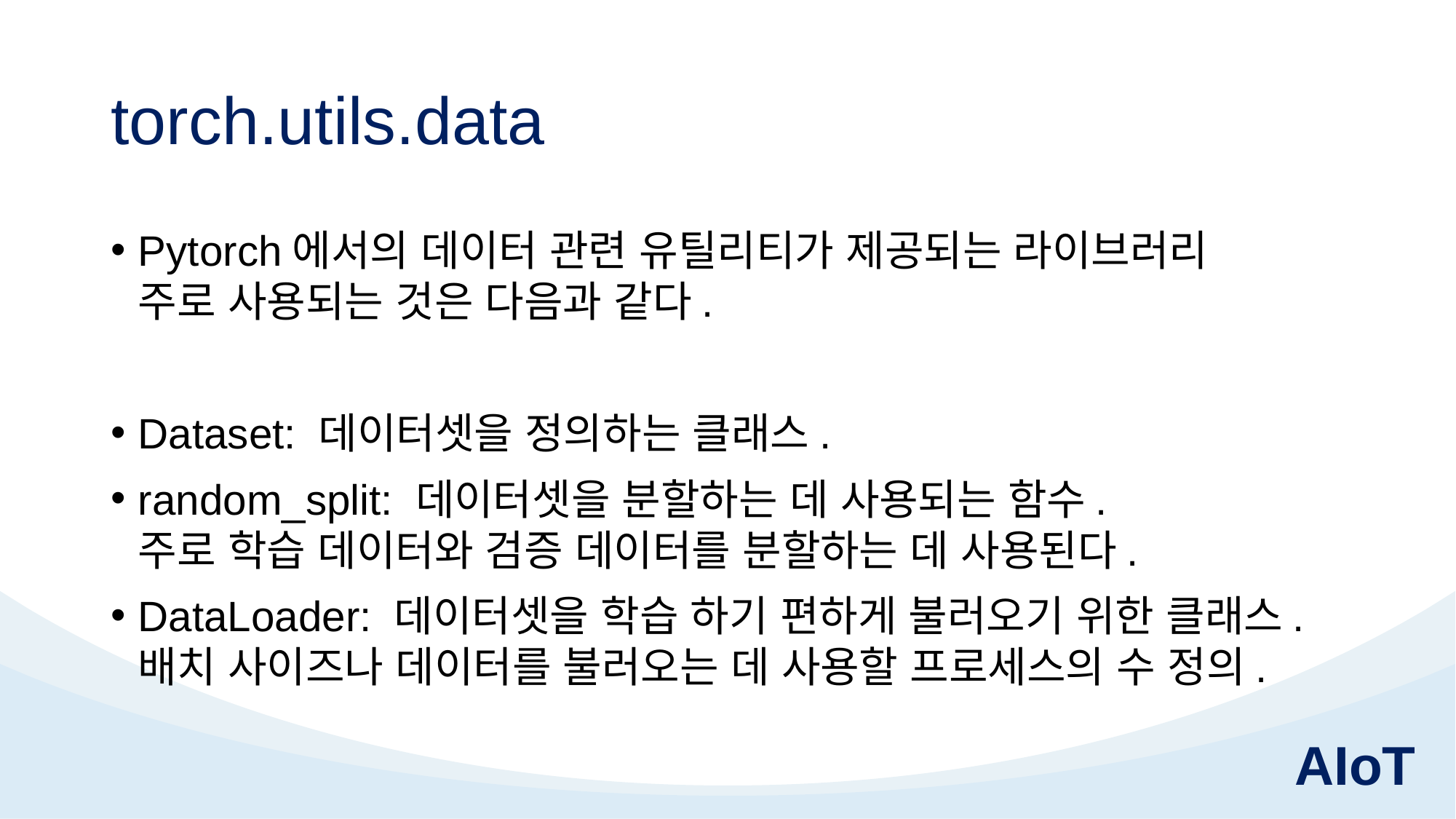

# torch.utils.data
Pytorch에서의 데이터 관련 유틸리티가 제공되는 라이브러리
주로 사용되는 것은 다음과 같다.

Dataset: 데이터셋을 정의하는 클래스.
random_split: 데이터셋을 분할하는 데 사용되는 함수.
주로 학습 데이터와 검증 데이터를 분할하는 데 사용된다.
DataLoader: 데이터셋을 학습 하기 편하게 불러오기 위한 클래스.
배치 사이즈나 데이터를 불러오는 데 사용할 프로세스의 수 정의.